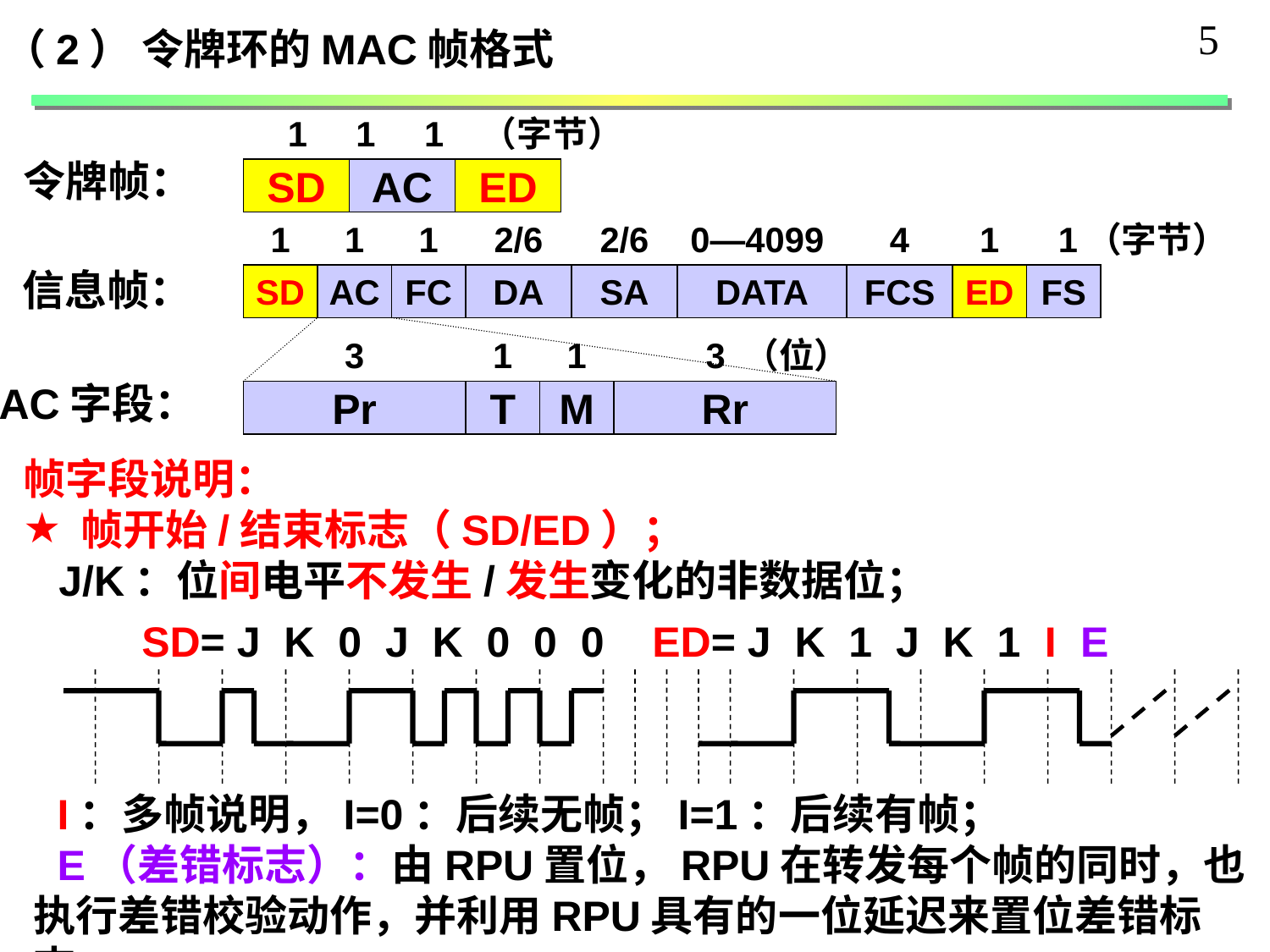

5
（2） 令牌环的MAC帧格式

1     1     1   （字节）
令牌帧：
SD
AC
ED
1
1
1
2/6
2/6
0—4099
4
1
1（字节）
信息帧：
SD
AC
FC
DA
SA
DATA
FCS
ED
FS

3
1
1
Pr
T
M
Rr
3 （位）
AC字段：
帧字段说明：
 帧开始/结束标志（SD/ED）；
   J/K：位间电平不发生/发生变化的非数据位；
SD= J  K  0  J  K  0  0  0    ED= J  K  1  J  K  1  I  E

  I：多帧说明，I=0：后续无帧；I=1：后续有帧；
  E（差错标志）：由RPU置位，RPU在转发每个帧的同时，也执行差错校验动作，并利用RPU具有的一位延迟来置位差错标志。